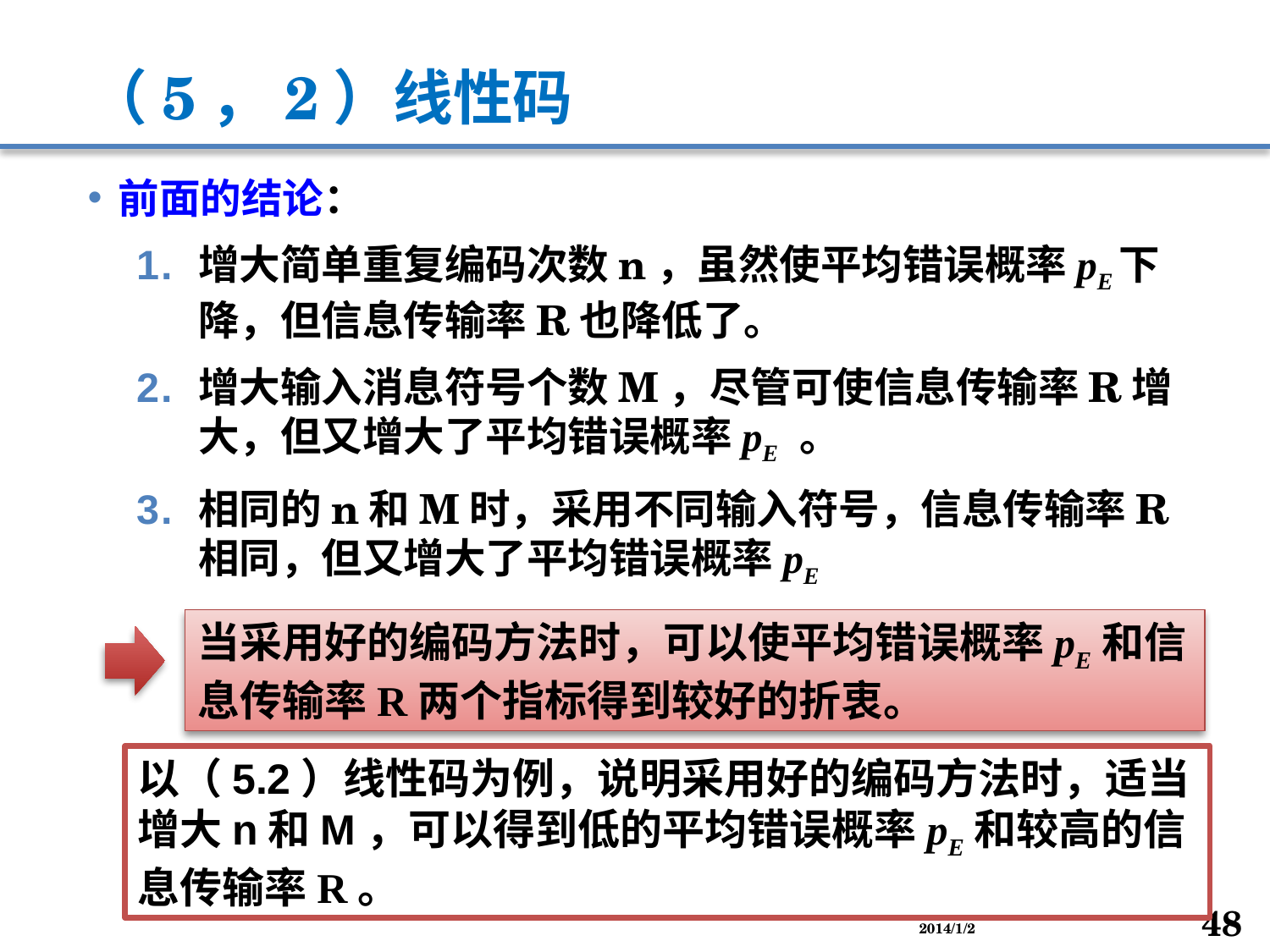

# （5，2）线性码
前面的结论：
增大简单重复编码次数n，虽然使平均错误概率pE下降，但信息传输率R也降低了。
增大输入消息符号个数M，尽管可使信息传输率R增大，但又增大了平均错误概率pE 。
相同的n和M时，采用不同输入符号，信息传输率R相同，但又增大了平均错误概率pE
当采用好的编码方法时，可以使平均错误概率pE和信息传输率R两个指标得到较好的折衷。

以（5.2）线性码为例，说明采用好的编码方法时，适当增大n和M，可以得到低的平均错误概率pE和较高的信息传输率R。
2014/1/2
48